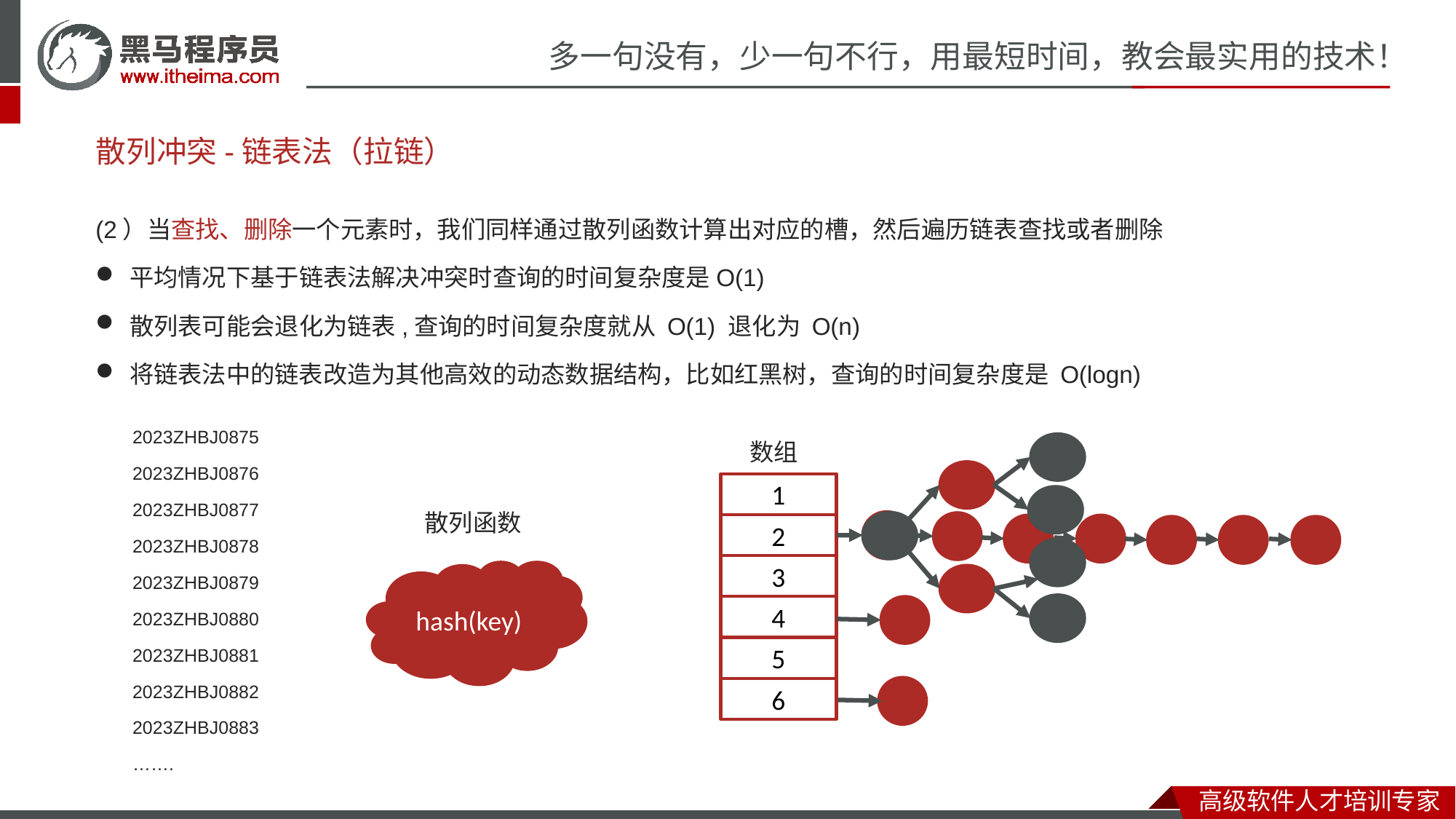

# 散列冲突-链表法（拉链）
(2）当查找、删除一个元素时，我们同样通过散列函数计算出对应的槽，然后遍历链表查找或者删除
平均情况下基于链表法解决冲突时查询的时间复杂度是O(1)
散列表可能会退化为链表,查询的时间复杂度就从 O(1) 退化为 O(n)
将链表法中的链表改造为其他高效的动态数据结构，比如红黑树，查询的时间复杂度是 O(logn)
2023ZHBJ0875
2023ZHBJ0876
2023ZHBJ0877
2023ZHBJ0878
2023ZHBJ0879
2023ZHBJ0880
2023ZHBJ0881
2023ZHBJ0882
2023ZHBJ0883
…….

数组
1
2
3
4
5
6

散列函数

hash(key)